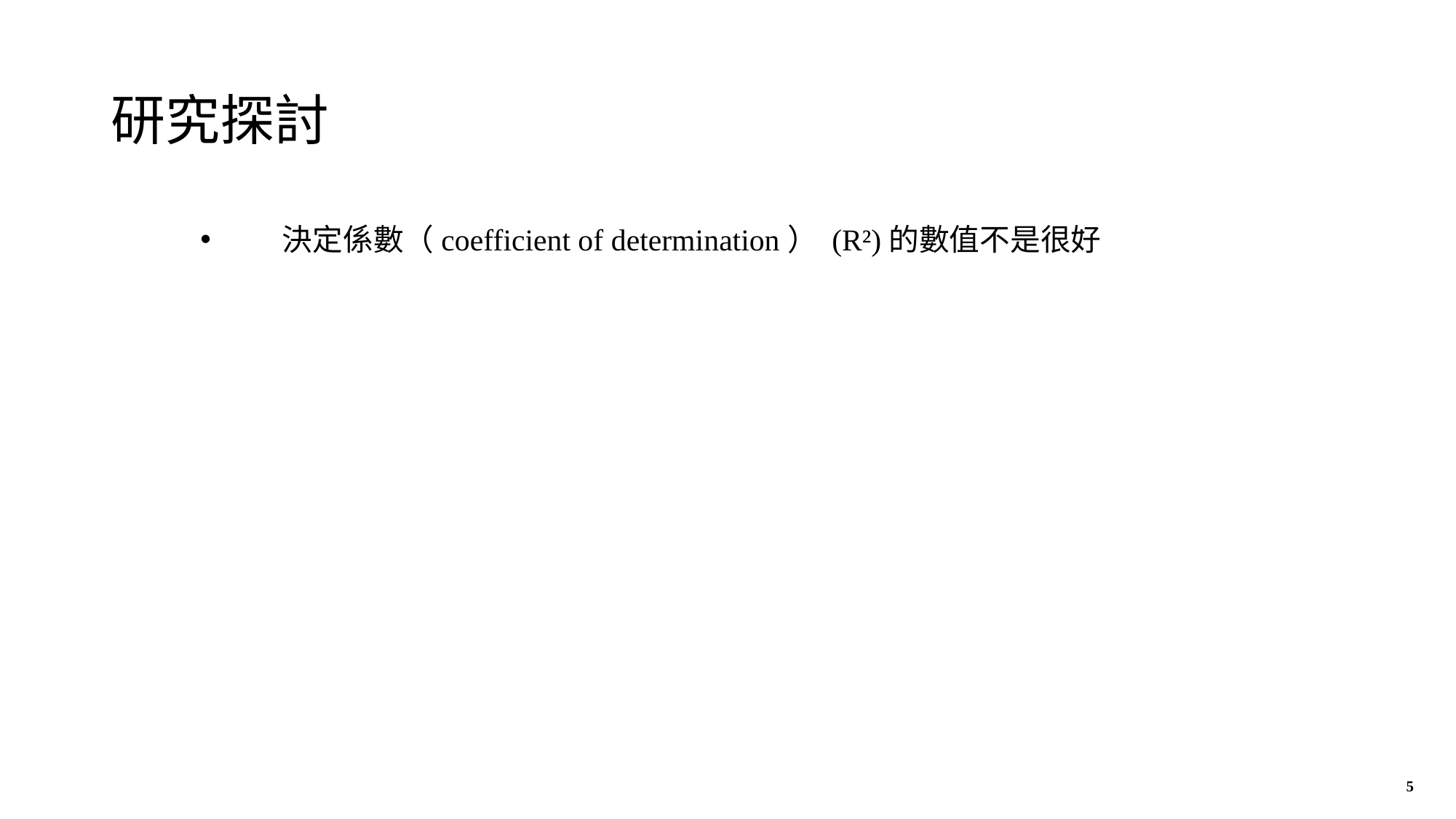

# 研究探討
決定係數（coefficient of determination） (R²)的數值不是很好
5